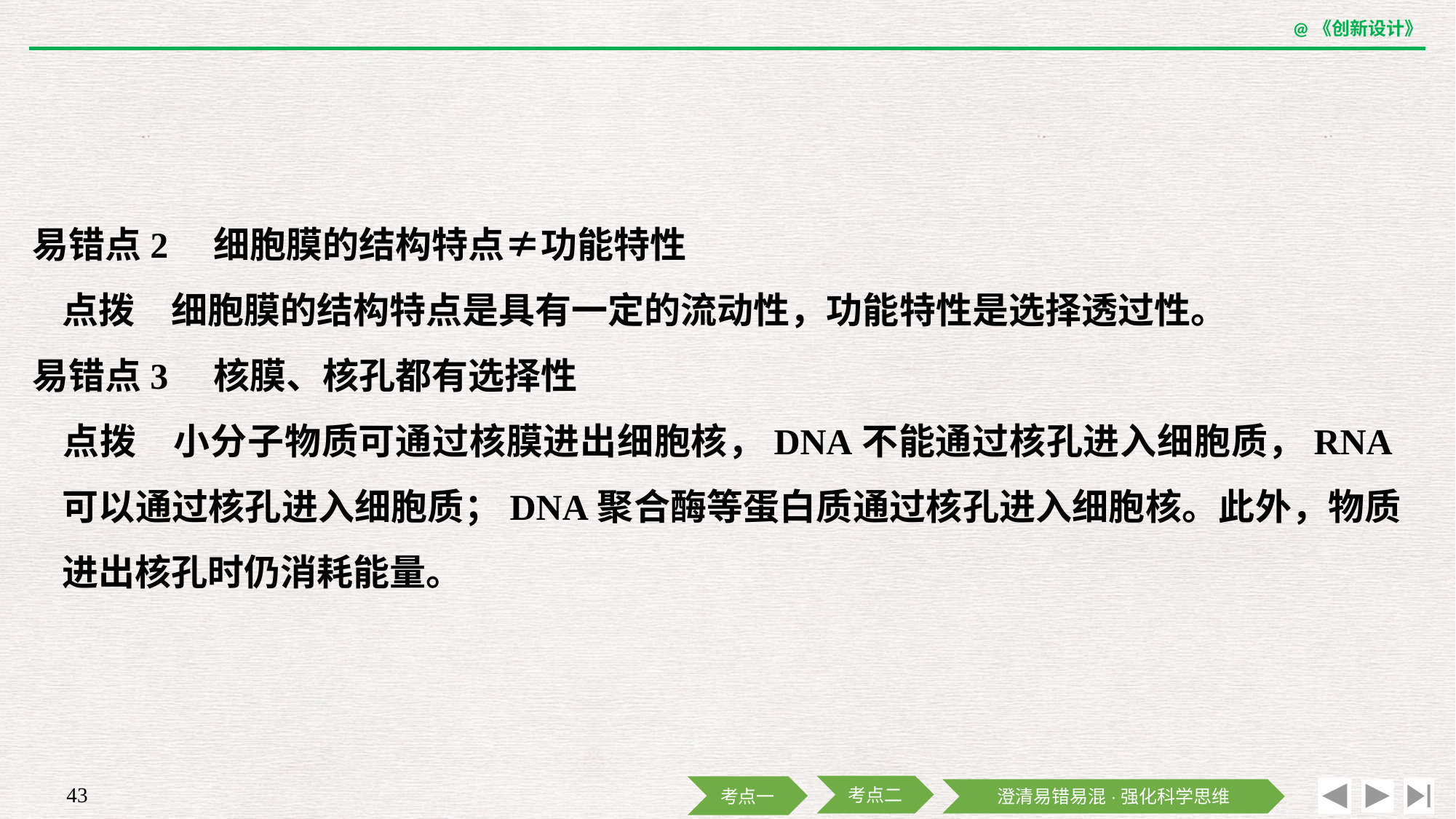

易错点2　细胞膜的结构特点≠功能特性
	点拨　细胞膜的结构特点是具有一定的流动性，功能特性是选择透过性。
易错点3　核膜、核孔都有选择性
	点拨　小分子物质可通过核膜进出细胞核，DNA不能通过核孔进入细胞质，RNA可以通过核孔进入细胞质；DNA聚合酶等蛋白质通过核孔进入细胞核。此外，物质进出核孔时仍消耗能量。